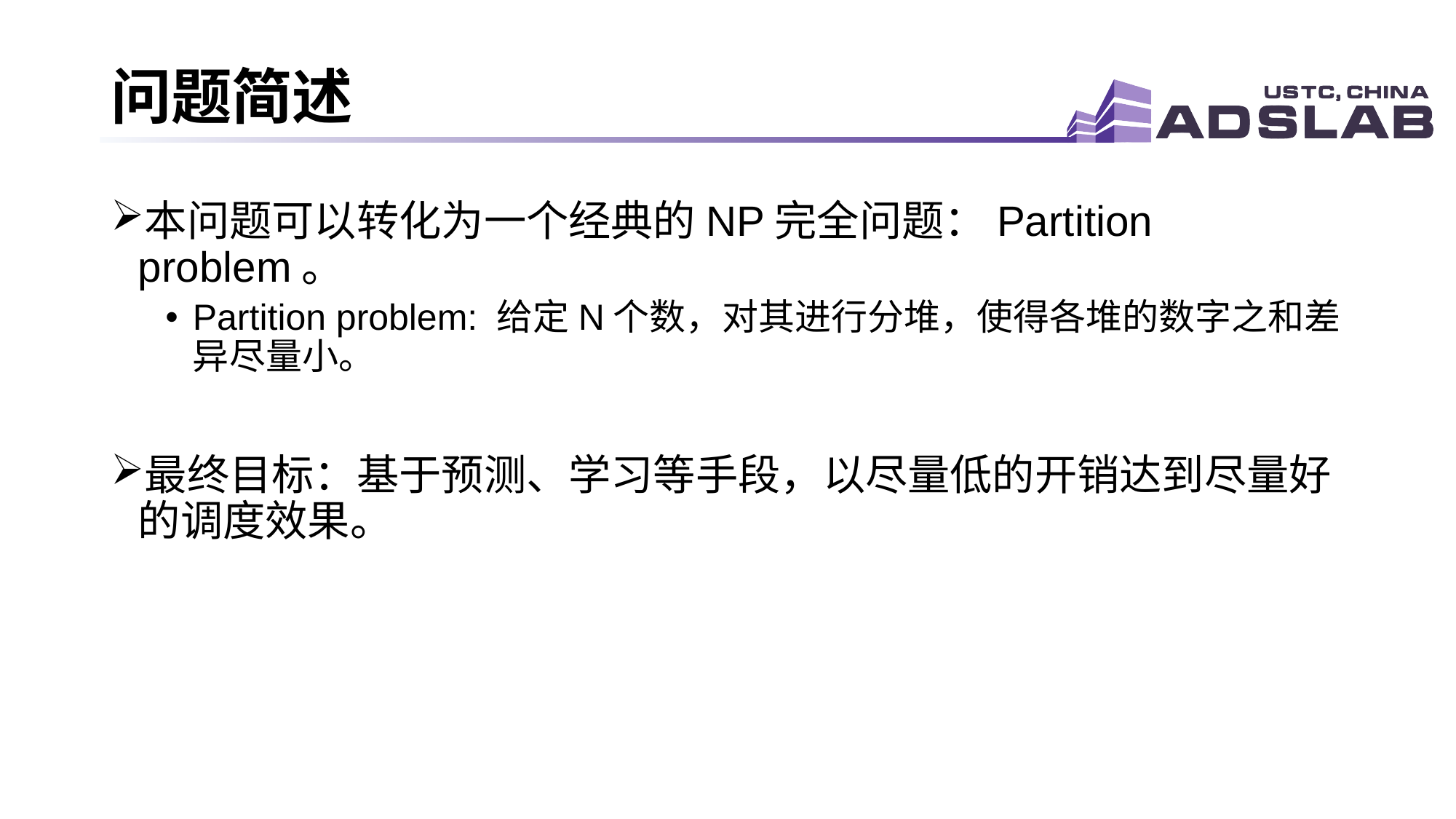

# 问题简述
本问题可以转化为一个经典的NP完全问题：Partition problem。
Partition problem: 给定N个数，对其进行分堆，使得各堆的数字之和差异尽量小。

最终目标：基于预测、学习等手段，以尽量低的开销达到尽量好的调度效果。
37